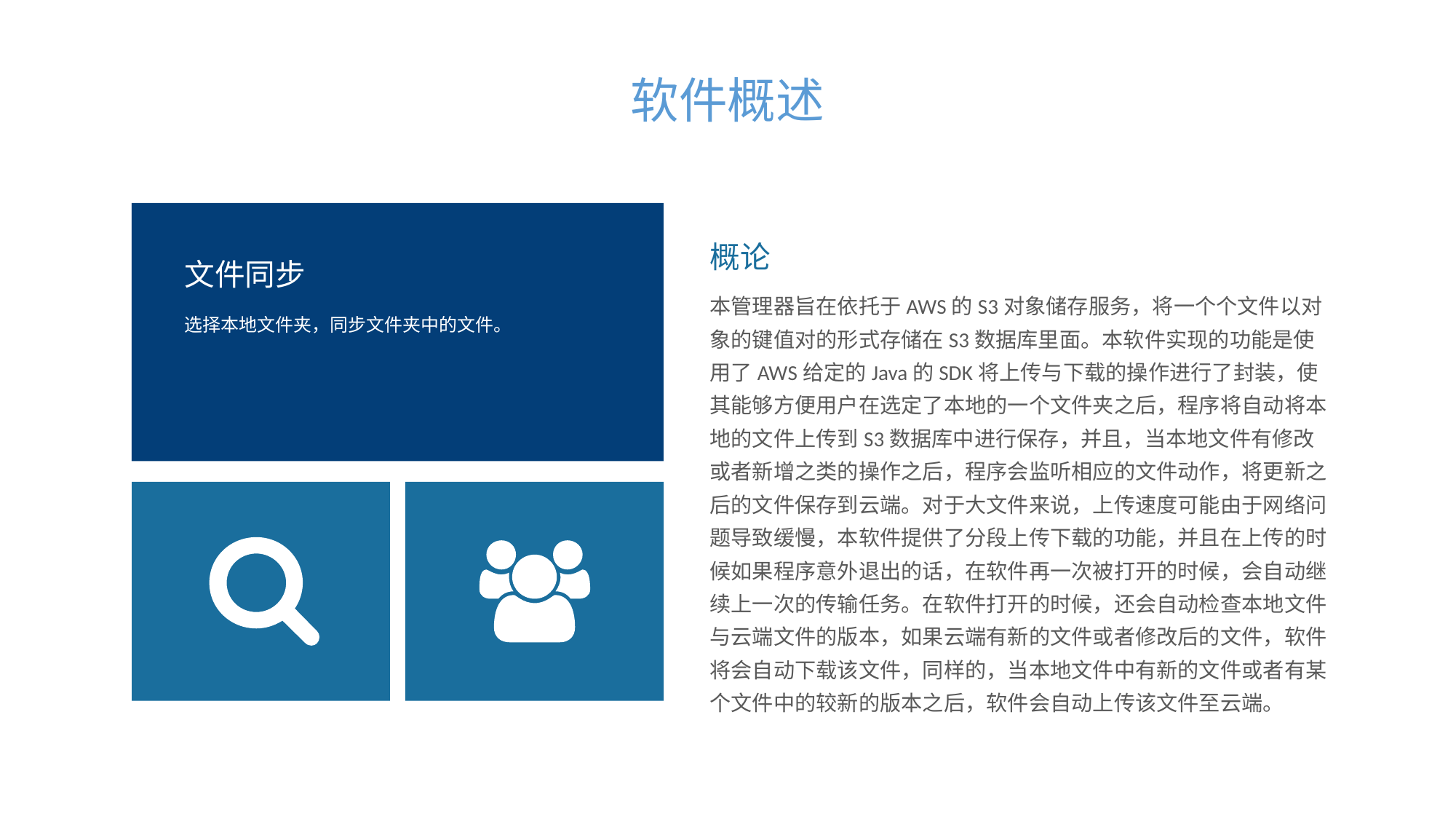

软件概述

概论
文件同步
本管理器旨在依托于AWS的S3对象储存服务，将一个个文件以对象的键值对的形式存储在S3数据库里面。本软件实现的功能是使用了AWS给定的Java的SDK将上传与下载的操作进行了封装，使其能够方便用户在选定了本地的一个文件夹之后，程序将自动将本地的文件上传到S3数据库中进行保存，并且，当本地文件有修改或者新增之类的操作之后，程序会监听相应的文件动作，将更新之后的文件保存到云端。对于大文件来说，上传速度可能由于网络问题导致缓慢，本软件提供了分段上传下载的功能，并且在上传的时候如果程序意外退出的话，在软件再一次被打开的时候，会自动继续上一次的传输任务。在软件打开的时候，还会自动检查本地文件与云端文件的版本，如果云端有新的文件或者修改后的文件，软件将会自动下载该文件，同样的，当本地文件中有新的文件或者有某个文件中的较新的版本之后，软件会自动上传该文件至云端。
选择本地文件夹，同步文件夹中的文件。